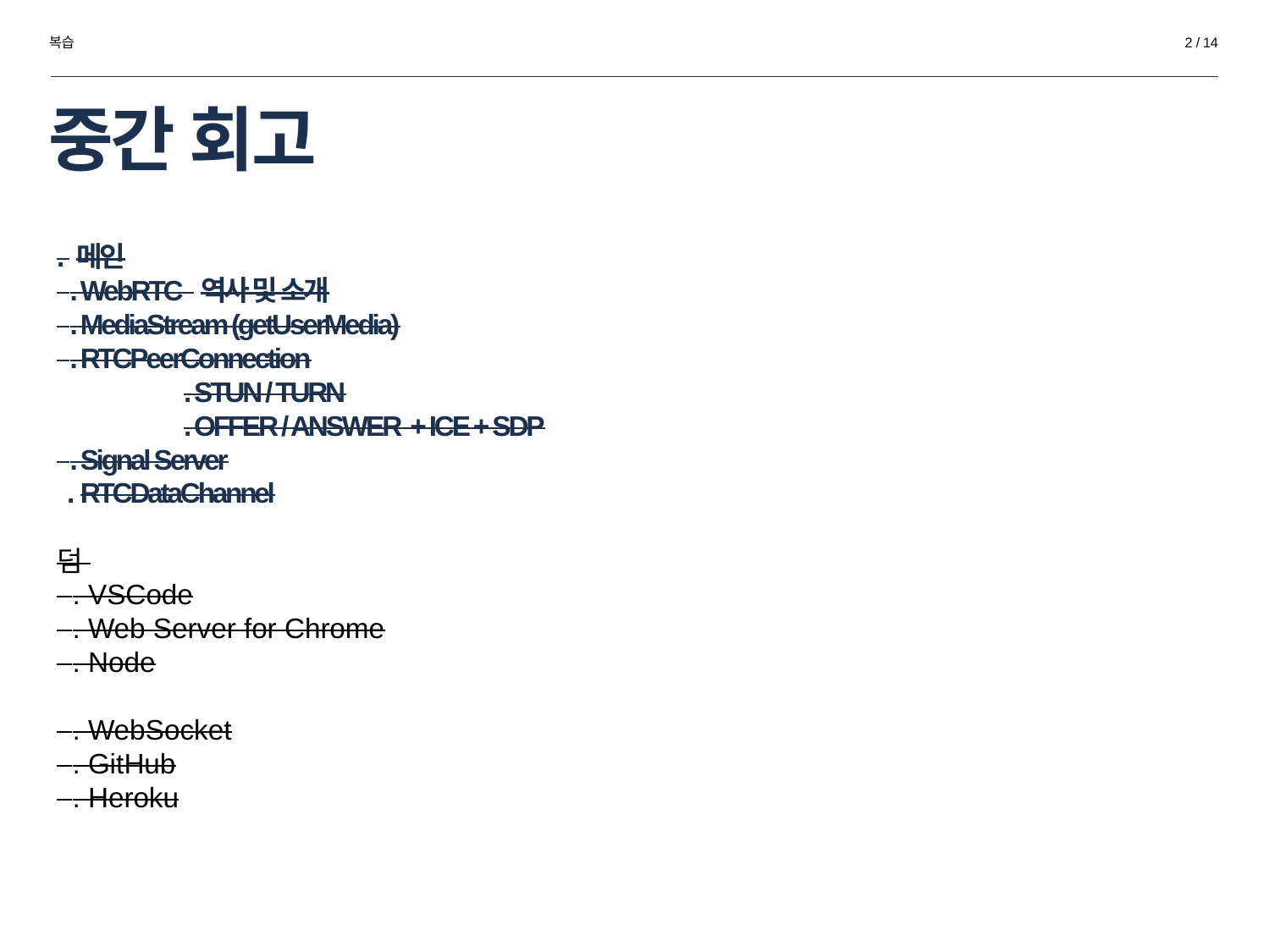

복습
2 / 14
# 중간 회고

. 메인
  . WebRTC  역사 및 소개
  . MediaStream (getUserMedia)
  . RTCPeerConnection
	. STUN / TURN
	. OFFER / ANSWER  + ICE + SDP
  . Signal Server
  . RTCDataChannel

덤
  . VSCode
  . Web Server for Chrome
  . Node

  . WebSocket
  . GitHub
  . Heroku